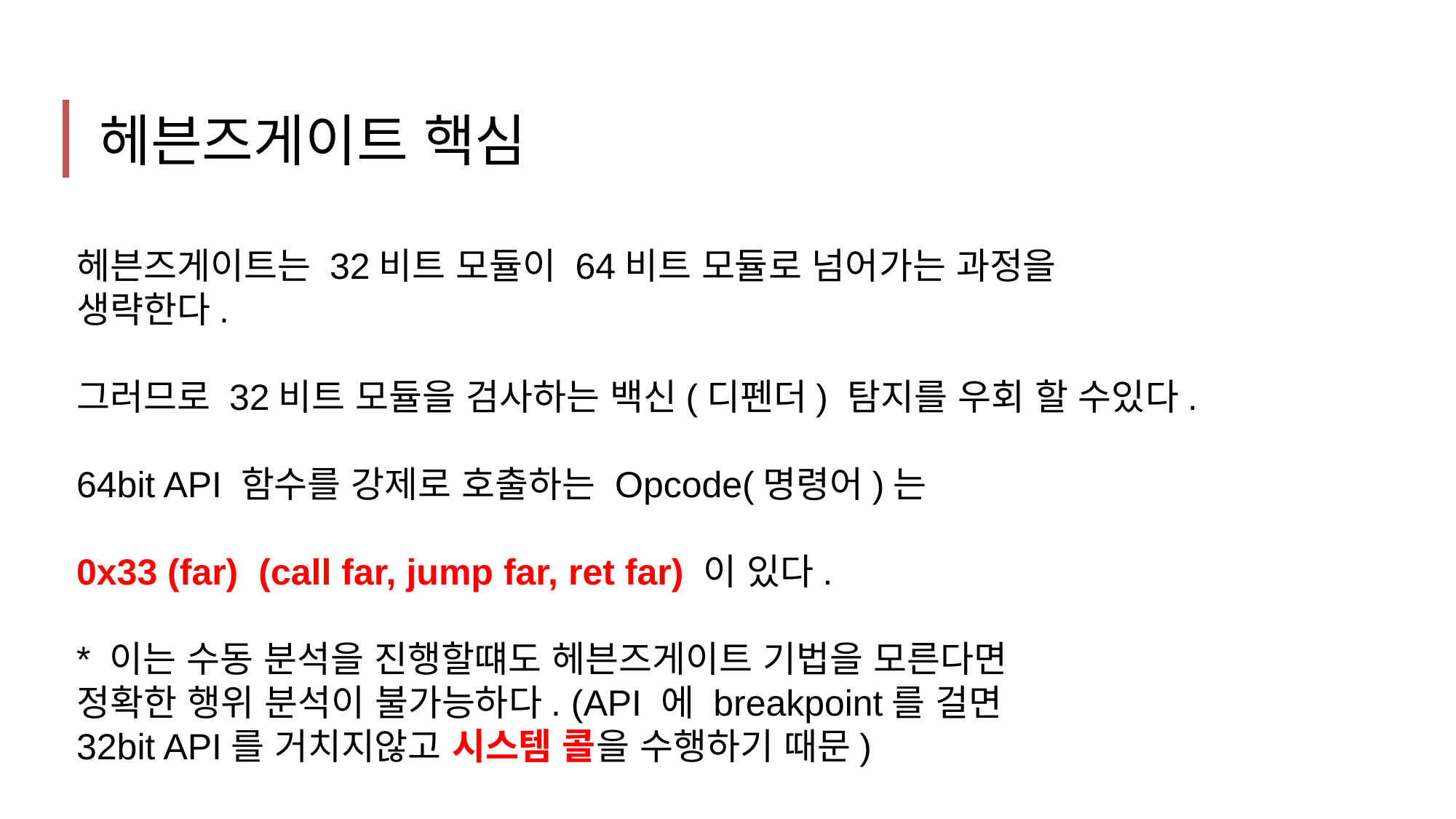

헤븐즈게이트 핵심
헤븐즈게이트는 32비트 모듈이 64비트 모듈로 넘어가는 과정을
생략한다.

그러므로 32비트 모듈을 검사하는 백신(디펜더) 탐지를 우회 할 수있다.

64bit API 함수를 강제로 호출하는 Opcode(명령어)는

0x33 (far)  (call far, jump far, ret far) 이 있다.

* 이는 수동 분석을 진행할떄도 헤븐즈게이트 기법을 모른다면
정확한 행위 분석이 불가능하다. (API 에 breakpoint를 걸면
32bit API를 거치지않고 시스템 콜을 수행하기 때문)